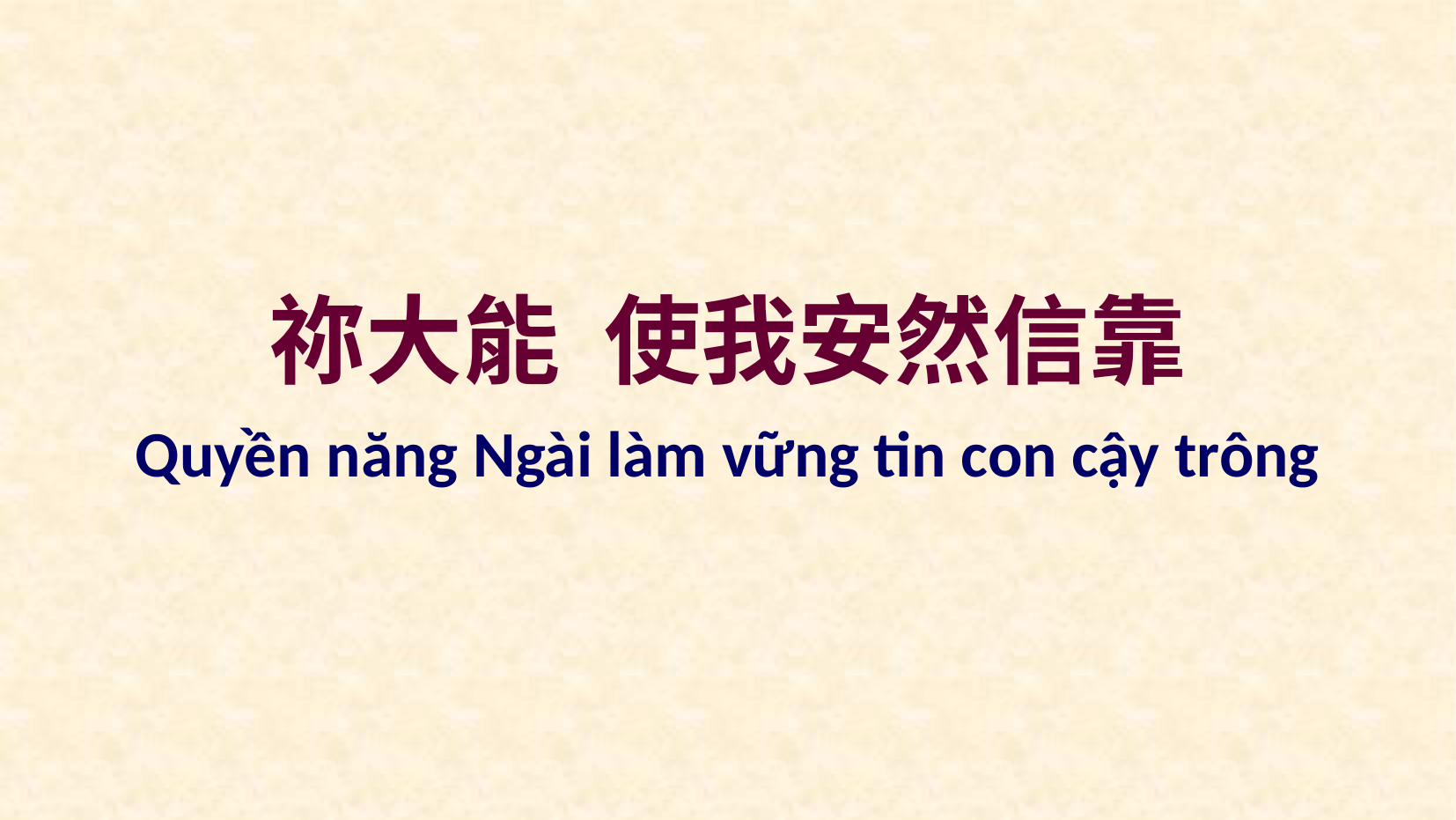

祢大能  使我安然信靠
Quyền năng Ngài làm vững tin con cậy trông